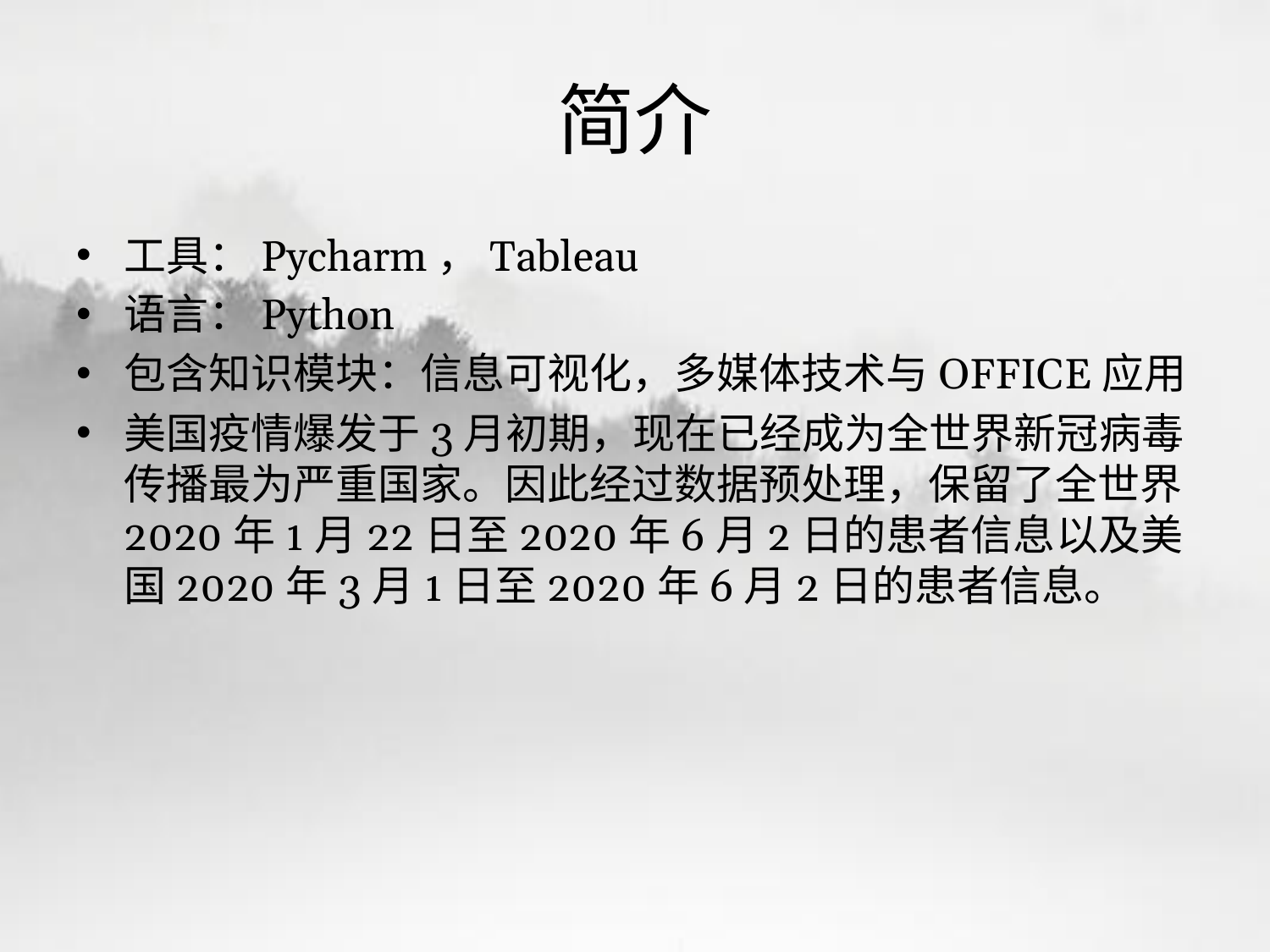

# 简介
工具：Pycharm，Tableau
语言：Python
包含知识模块：信息可视化，多媒体技术与OFFICE应用
美国疫情爆发于3月初期，现在已经成为全世界新冠病毒传播最为严重国家。因此经过数据预处理，保留了全世界2020年1月22日至2020年6月2日的患者信息以及美国2020年3月1日至2020年6月2日的患者信息。